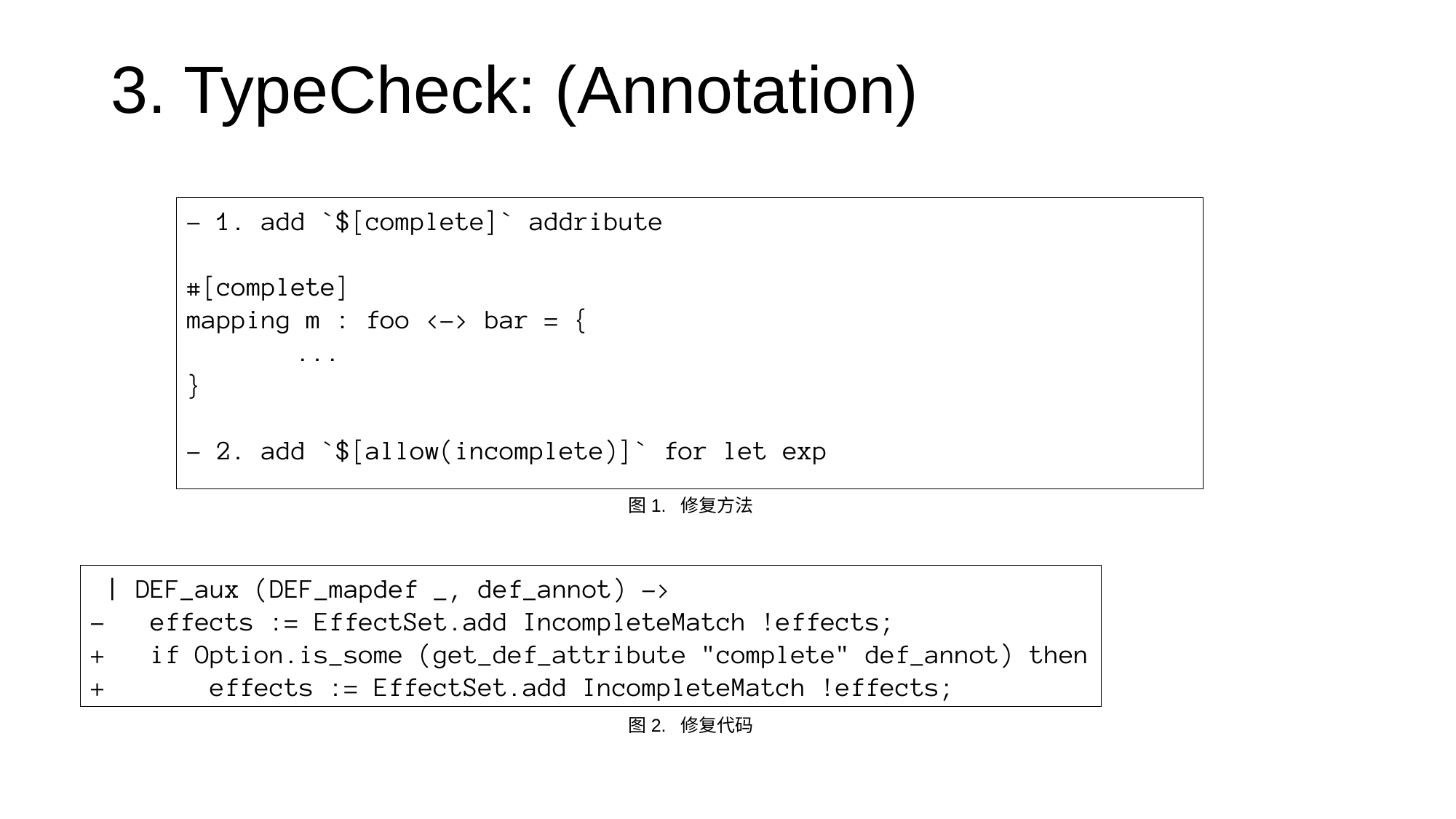

# 3. TypeCheck: (Annotation)
- 1. add `$[complete]` addribute

#[complete]
mapping m : foo <-> bar = {
	...
}

- 2. add `$[allow(incomplete)]` for let exp

图1.  修复方法
 | DEF_aux (DEF_mapdef _, def_annot) ->
-   effects := EffectSet.add IncompleteMatch !effects;
+   if Option.is_some (get_def_attribute "complete" def_annot) then
+       effects := EffectSet.add IncompleteMatch !effects;
图2.  修复代码